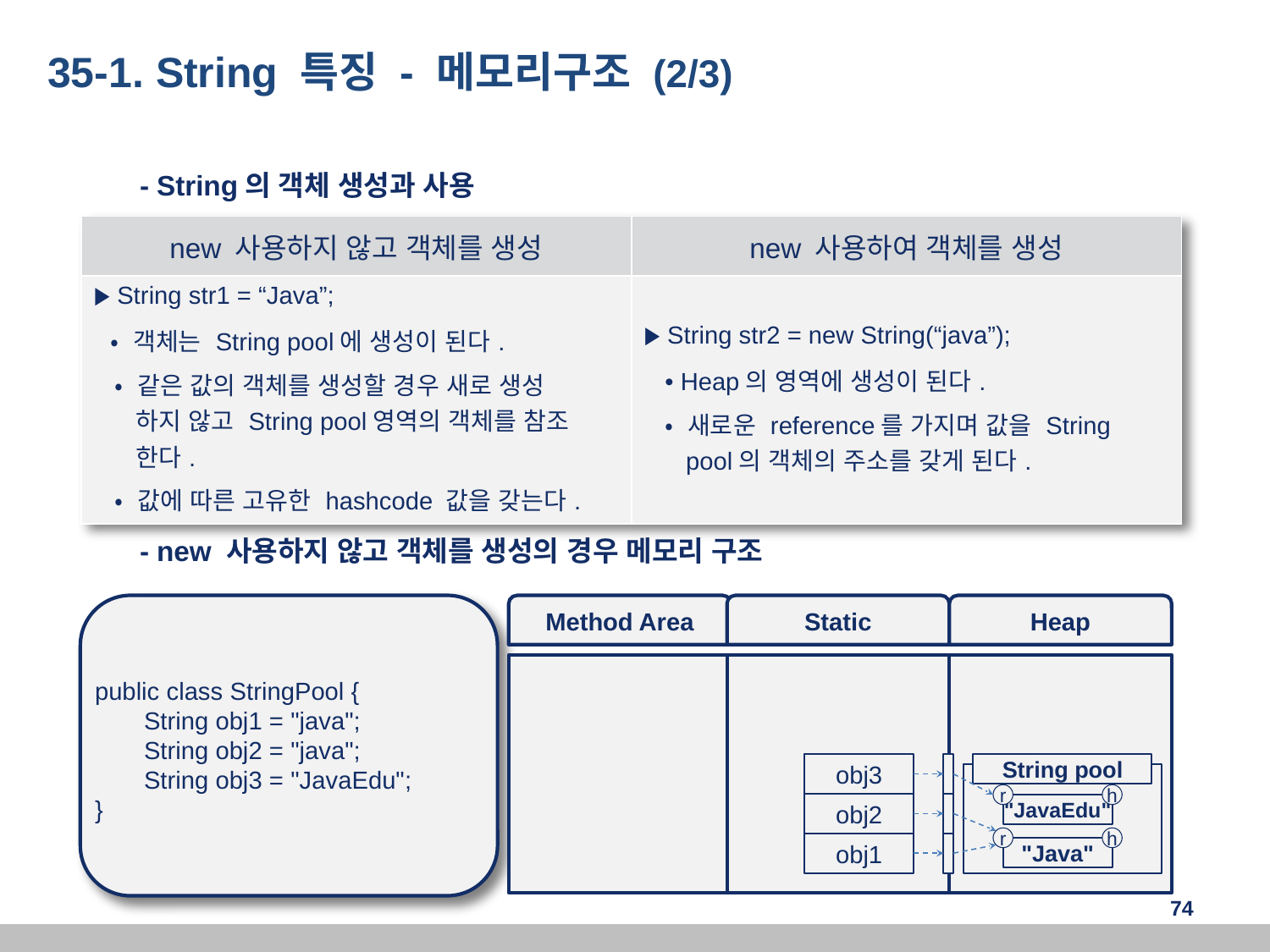

35-1. String 특징 - 메모리구조 (2/3)
- String의 객체 생성과 사용

- new 사용하지 않고 객체를 생성의 경우 메모리 구조

| new 사용하지 않고 객체를 생성 | new 사용하여 객체를 생성 |
| --- | --- |
| ▶ String str1 = “Java”; • 객체는 String pool에 생성이 된다. • 같은 값의 객체를 생성할 경우 새로 생성 하지 않고 String pool영역의 객체를 참조 한다. • 값에 따른 고유한 hashcode 값을 갖는다. | ▶ String str2 = new String(“java”); • Heap의 영역에 생성이 된다. • 새로운 reference를 가지며 값을 String pool의 객체의 주소를 갖게 된다. |

public class StringPool {
       String obj1 = "java";
       String obj2 = "java";
       String obj3 = "JavaEdu";
}

Method Area
Static
Heap

obj3
obj2
obj1

String pool

r
h
"JavaEdu"
r
h
"Java"
74